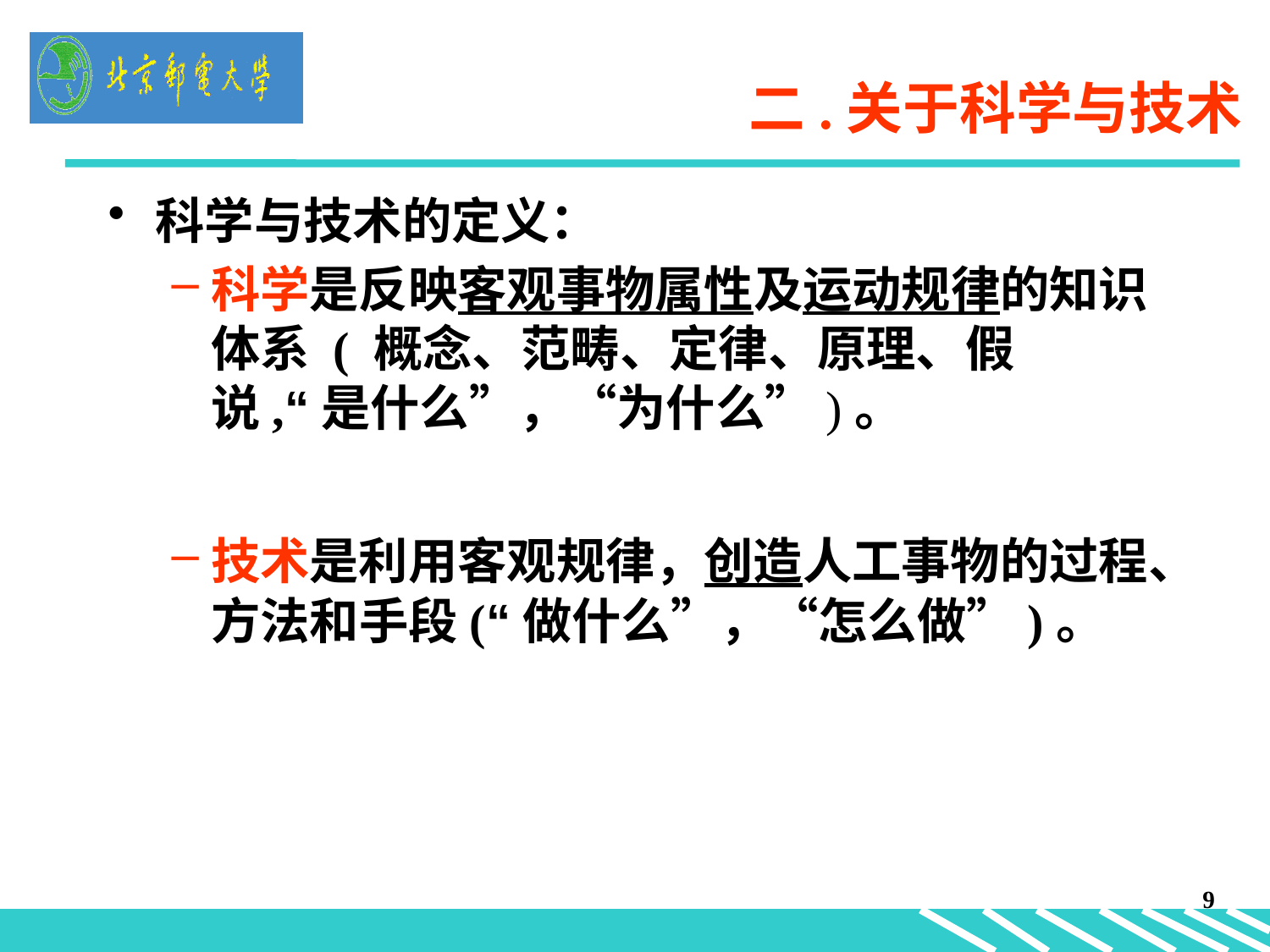

二.关于科学与技术
科学与技术的定义：
科学是反映客观事物属性及运动规律的知识体系 ( 概念、范畴、定律、原理、假说,“是什么”，“为什么”)。

技术是利用客观规律，创造人工事物的过程、方法和手段(“做什么”，“怎么做”)。
9